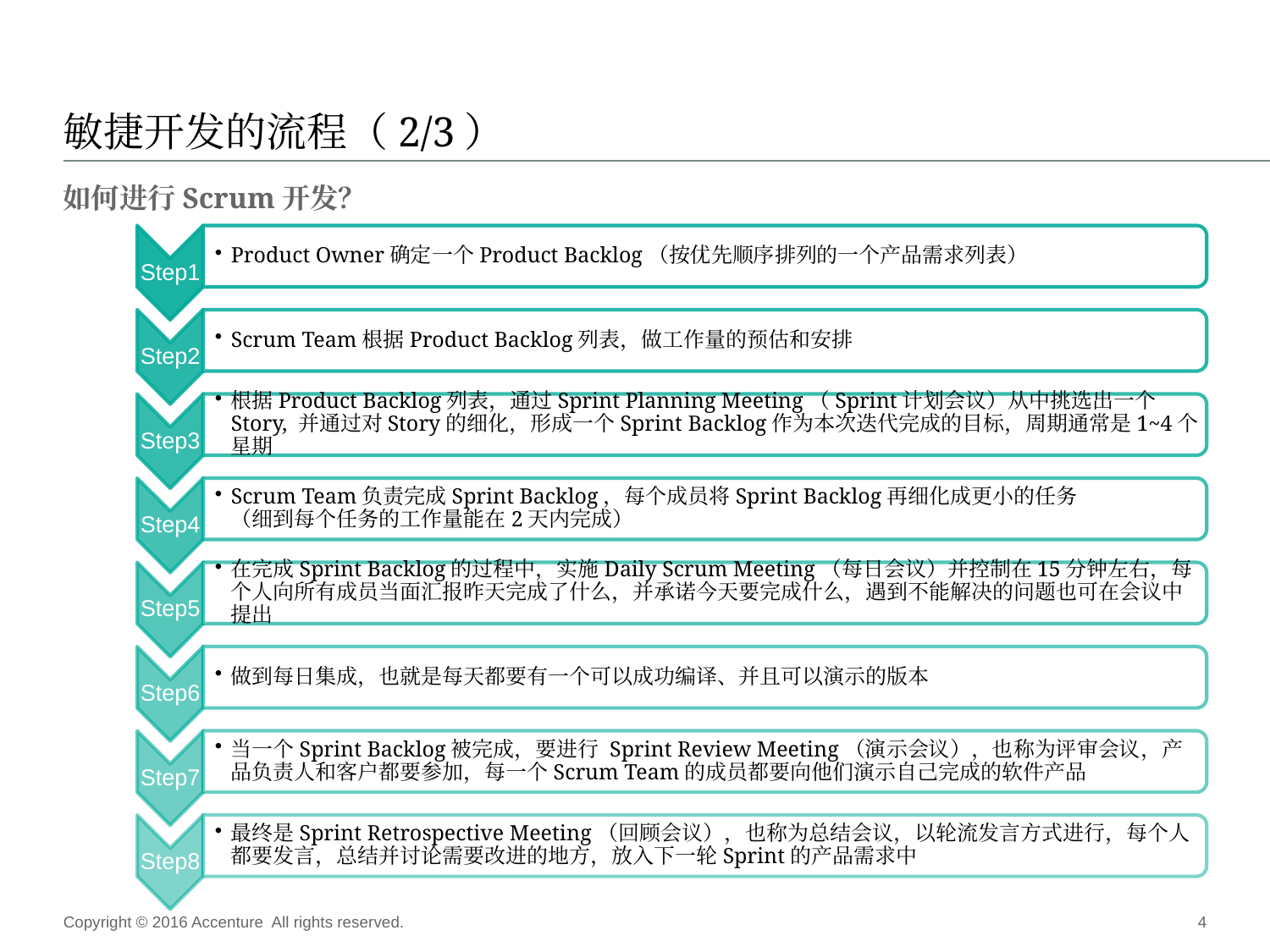

# 敏捷开发的流程（2/3）
如何进行Scrum开发？

Step1
Product Owner确定一个Product Backlog（按优先顺序排列的一个产品需求列表）
Step2
Scrum Team根据Product Backlog列表，做工作量的预估和安排
Step3
根据Product Backlog列表，通过Sprint Planning Meeting（Sprint计划会议）从中挑选出一个Story, 并通过对Story的细化，形成一个Sprint Backlog作为本次迭代完成的目标，周期通常是1~4个星期
Step4
Scrum Team负责完成Sprint Backlog，每个成员将Sprint Backlog再细化成更小的任务
（细到每个任务的工作量能在2天内完成）
Step5
在完成Sprint Backlog的过程中，实施Daily Scrum Meeting（每日会议）并控制在15分钟左右，每个人向所有成员当面汇报昨天完成了什么，并承诺今天要完成什么，遇到不能解决的问题也可在会议中提出
Step6
做到每日集成，也就是每天都要有一个可以成功编译、并且可以演示的版本
Step7
当一个Sprint Backlog被完成，要进行 Sprint Review Meeting（演示会议），也称为评审会议，产品负责人和客户都要参加，每一个Scrum Team的成员都要向他们演示自己完成的软件产品
Step8
最终是Sprint Retrospective Meeting（回顾会议），也称为总结会议，以轮流发言方式进行，每个人都要发言，总结并讨论需要改进的地方，放入下一轮Sprint的产品需求中
Copyright © 2016 Accenture  All rights reserved.
4